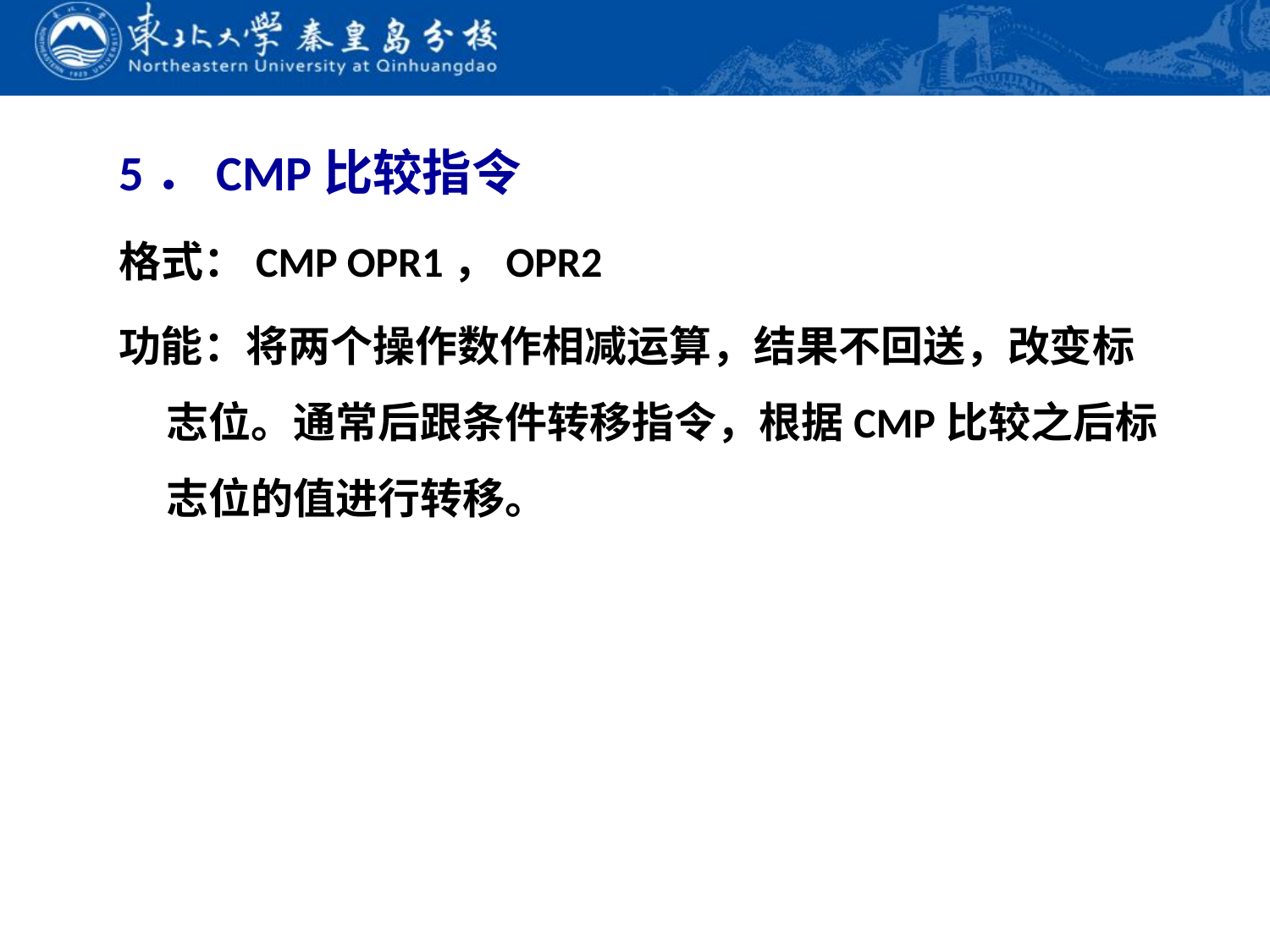

5．CMP比较指令
格式：CMP OPR1，OPR2
功能：将两个操作数作相减运算，结果不回送，改变标志位。通常后跟条件转移指令，根据CMP比较之后标志位的值进行转移。